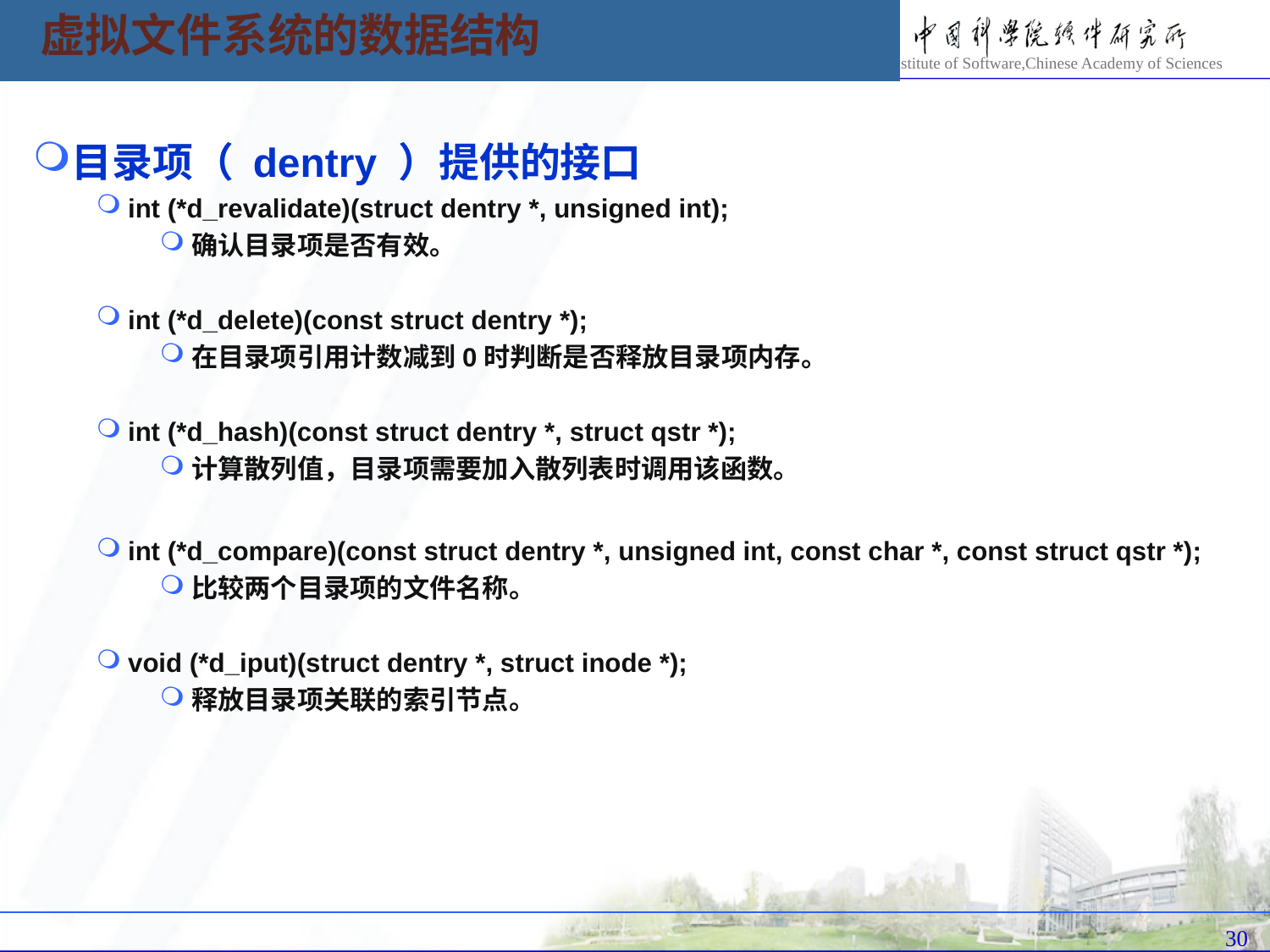

虚拟文件系统的数据结构
目录项（ dentry ）提供的接口
int (*d_revalidate)(struct dentry *, unsigned int);
确认目录项是否有效。

int (*d_delete)(const struct dentry *);
在目录项引用计数减到0时判断是否释放目录项内存。

int (*d_hash)(const struct dentry *, struct qstr *);
计算散列值，目录项需要加入散列表时调用该函数。

int (*d_compare)(const struct dentry *, unsigned int, const char *, const struct qstr *);
比较两个目录项的文件名称。

void (*d_iput)(struct dentry *, struct inode *);
释放目录项关联的索引节点。

30